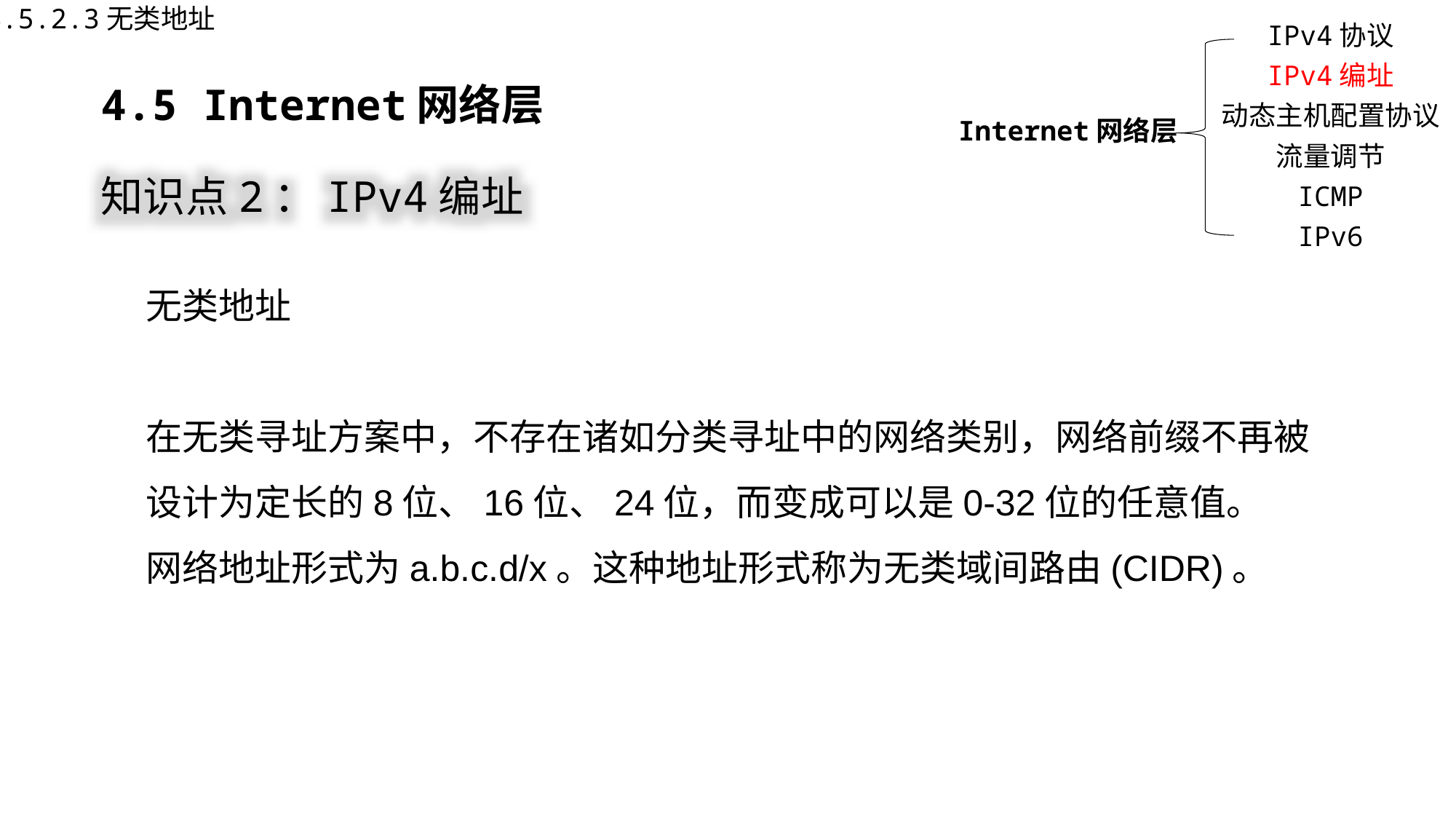

4.5.2.3无类地址

IPv4协议

IPv4编址
动态主机配置协议
Internet网络层
流量调节
ICMP
IPv6
4.5 Internet网络层
知识点2：IPv4编址
无类地址

在无类寻址方案中，不存在诸如分类寻址中的网络类别，网络前缀不再被设计为定长的8位、16位、24位，而变成可以是0-32位的任意值。
网络地址形式为a.b.c.d/x。这种地址形式称为无类域间路由(CIDR)。